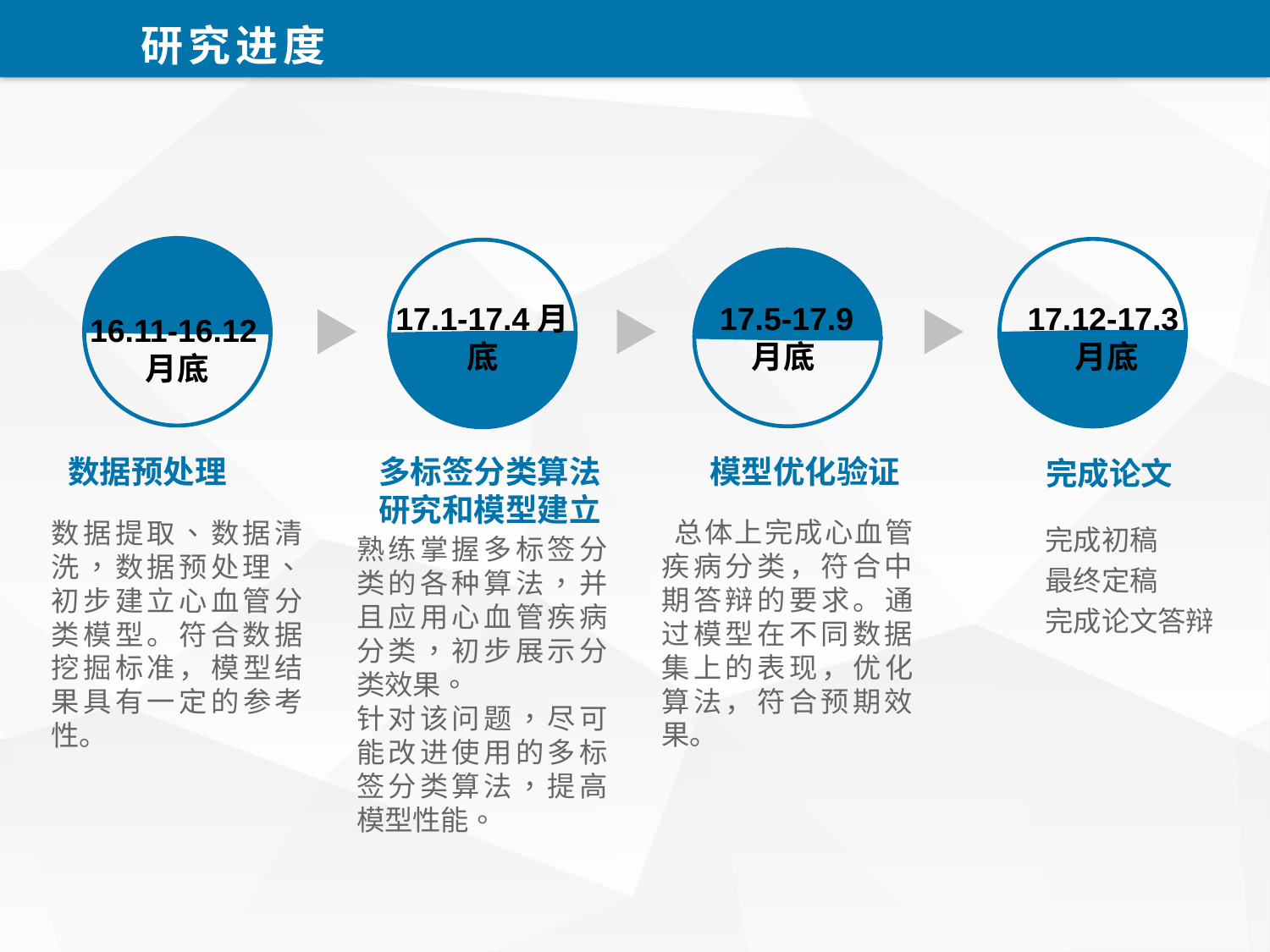

研究进度

16.11-16.12月底

17.12-17.3月底

17.1-17.4月底

17.5-17.9月底

数据预处理
多标签分类算法研究和模型建立
模型优化验证
完成论文
 总体上完成心血管疾病分类，符合中期答辩的要求。通过模型在不同数据集上的表现，优化算法，符合预期效果。
数据提取、数据清洗，数据预处理、初步建立心血管分类模型。符合数据挖掘标准，模型结果具有一定的参考性。
完成初稿
最终定稿
完成论文答辩
熟练掌握多标签分类的各种算法，并且应用心血管疾病分类，初步展示分类效果。
针对该问题，尽可能改进使用的多标签分类算法，提高模型性能。